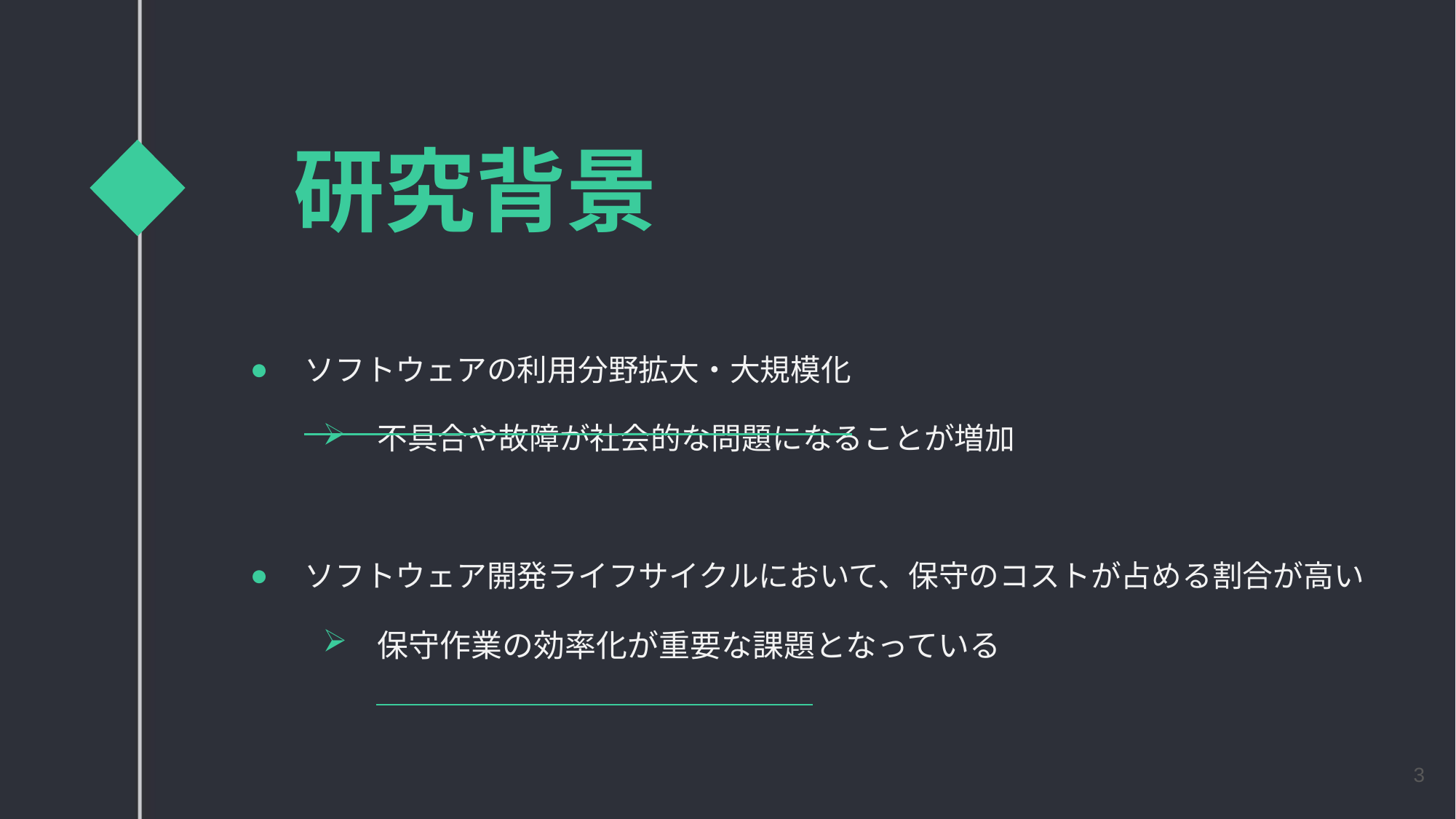

研究背景

ソフトウェアの利用分野拡大・大規模化
不具合や故障が社会的な問題になることが増加

ソフトウェア開発ライフサイクルにおいて、保守のコストが占める割合が高い
保守作業の効率化が重要な課題となっている
3